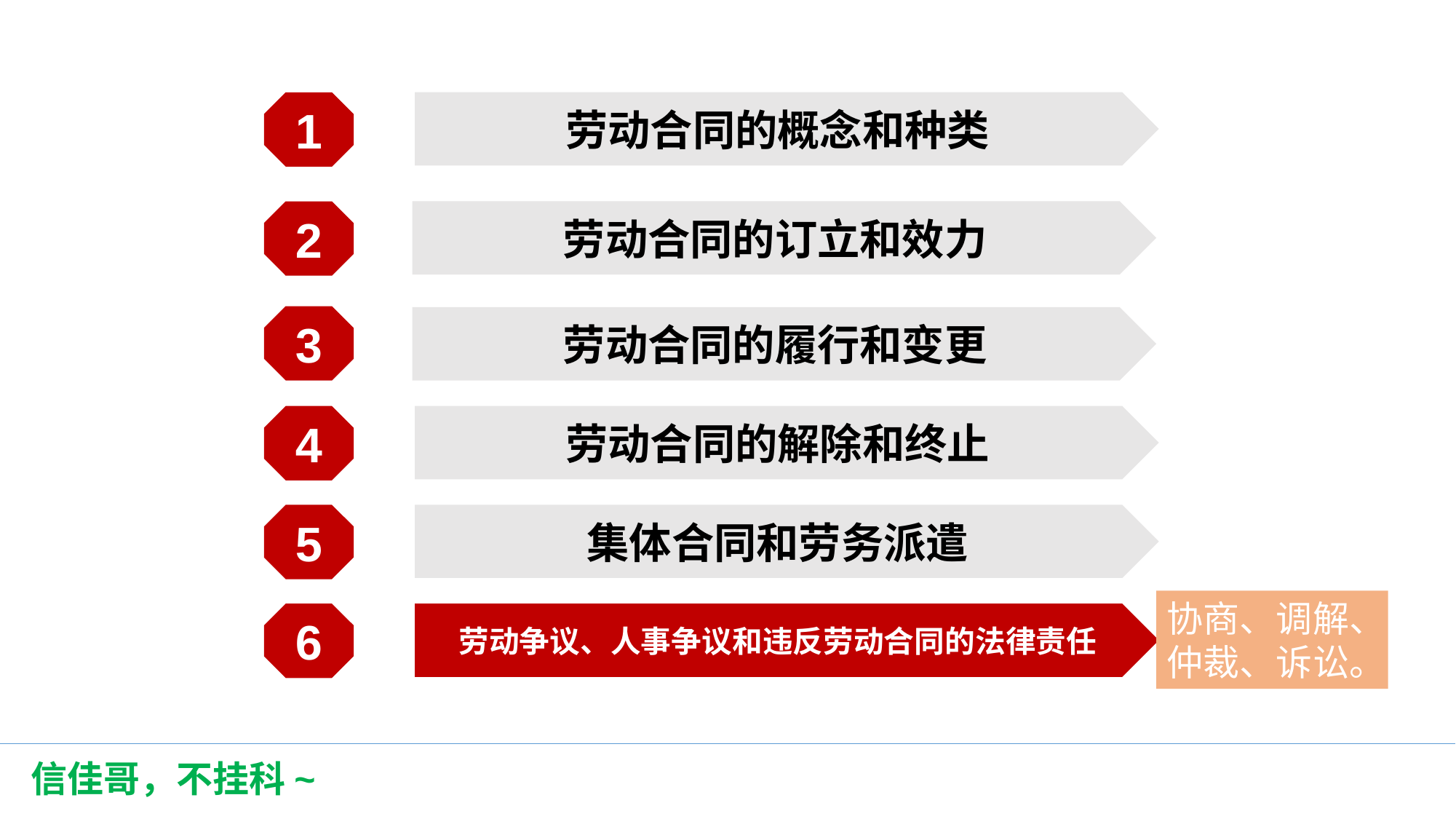

1
劳动合同的概念和种类
2
劳动合同的订立和效力
3
劳动合同的履行和变更
4
劳动合同的解除和终止
5
集体合同和劳务派遣
协商、调解、仲裁、诉讼。
6
劳动争议、人事争议和违反劳动合同的法律责任